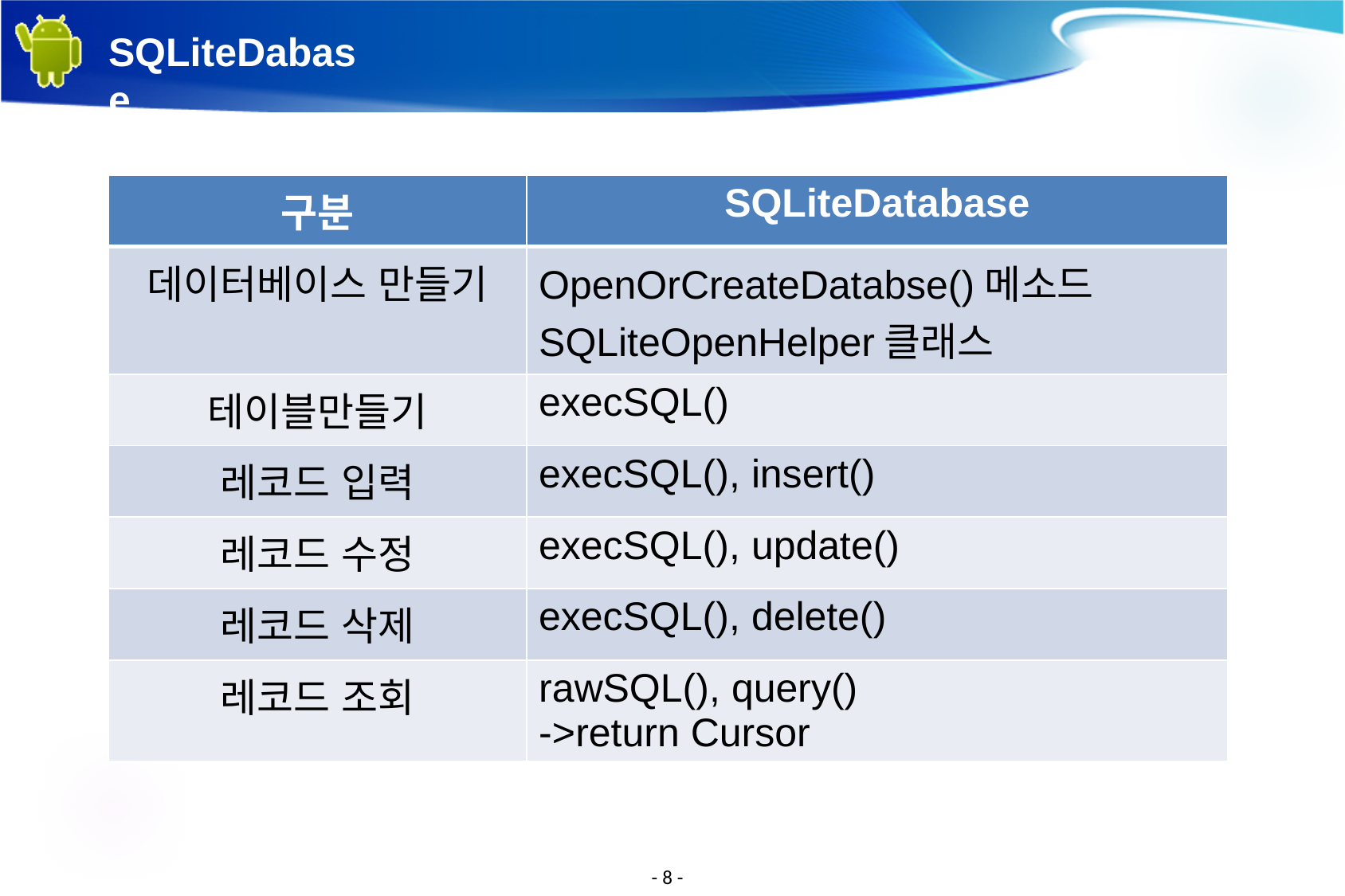

# SQLiteDabase
| 구분 | SQLiteDatabase |
| --- | --- |
| 데이터베이스 만들기 | OpenOrCreateDatabse()메소드 SQLiteOpenHelper클래스 |
| 테이블만들기 | execSQL() |
| 레코드 입력 | execSQL(), insert() |
| 레코드 수정 | execSQL(), update() |
| 레코드 삭제 | execSQL(), delete() |
| 레코드 조회 | rawSQL(), query() ->return Cursor |